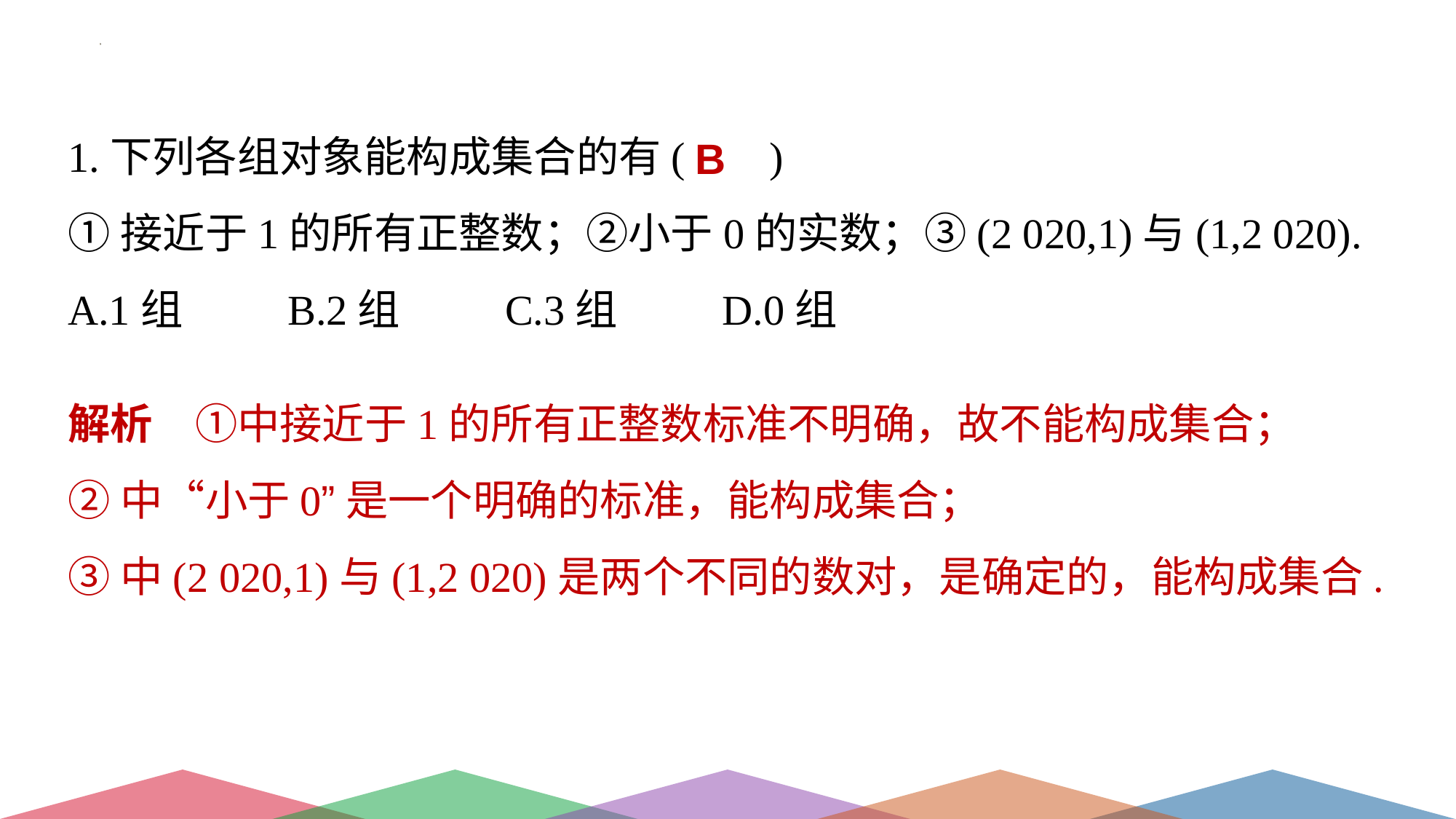

1.下列各组对象能构成集合的有(        )
①接近于1的所有正整数；②小于0的实数；③(2 020,1)与(1,2 020).
A.1组          B.2组          C.3组          D.0组
B
解析　①中接近于1的所有正整数标准不明确，故不能构成集合；
②中“小于0”是一个明确的标准，能构成集合；
③中(2 020,1)与(1,2 020)是两个不同的数对，是确定的，能构成集合.